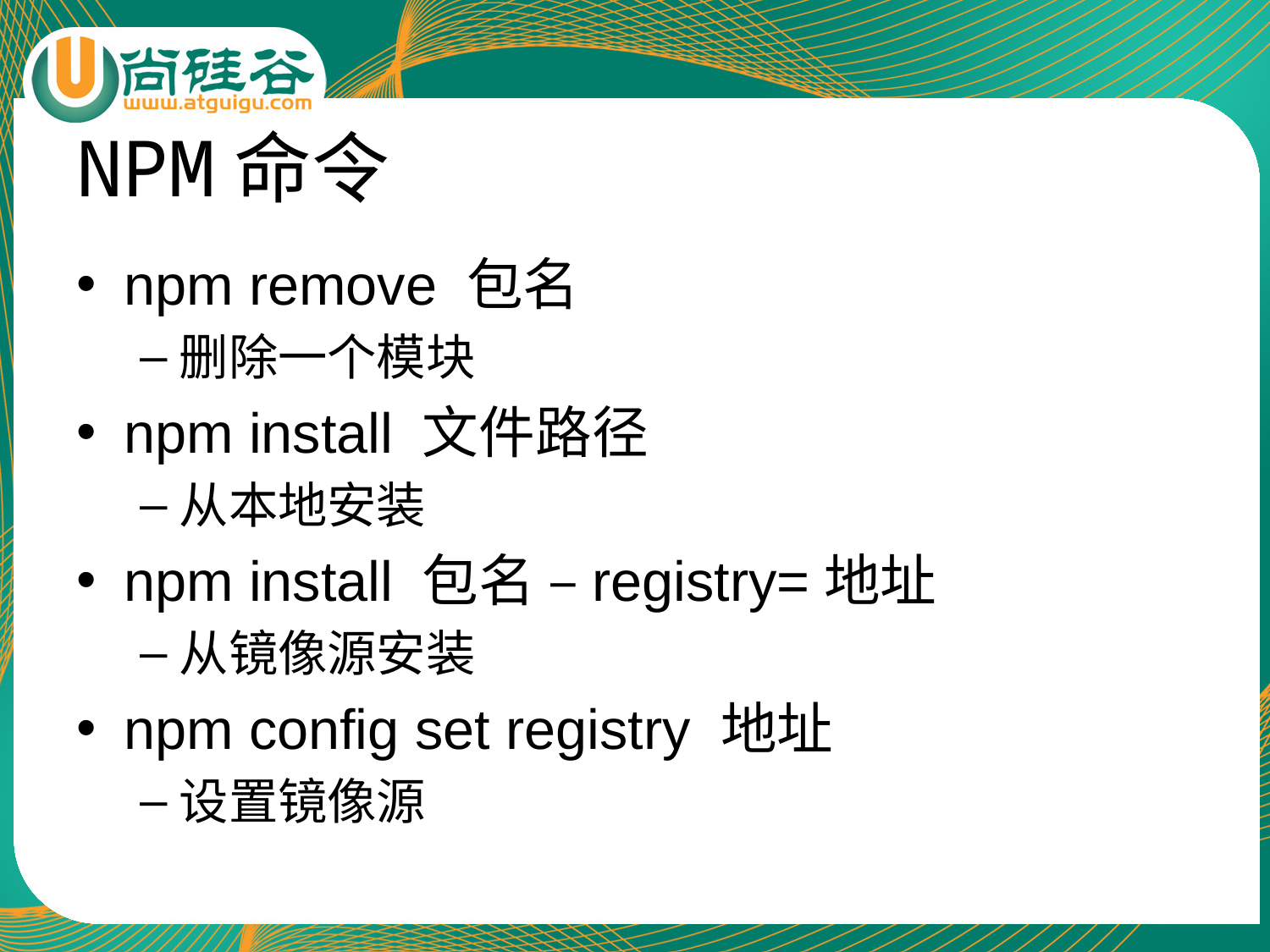

# NPM命令
npm remove 包名
删除一个模块
npm install 文件路径
从本地安装
npm install 包名 –registry=地址
从镜像源安装
npm config set registry 地址
设置镜像源